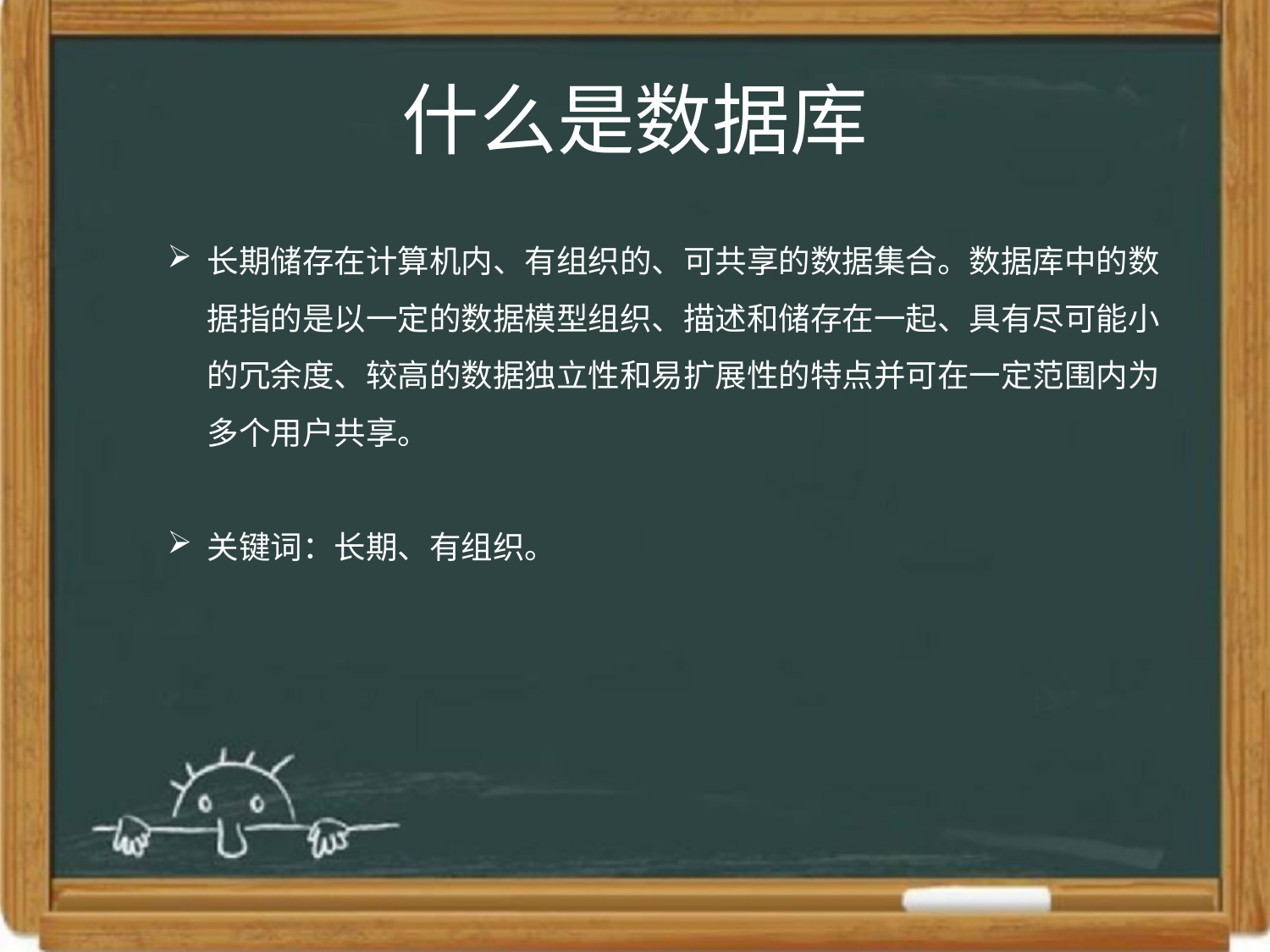

# 什么是数据库
长期储存在计算机内、有组织的、可共享的数据集合。数据库中的数据指的是以一定的数据模型组织、描述和储存在一起、具有尽可能小的冗余度、较高的数据独立性和易扩展性的特点并可在一定范围内为多个用户共享。

关键词：长期、有组织。